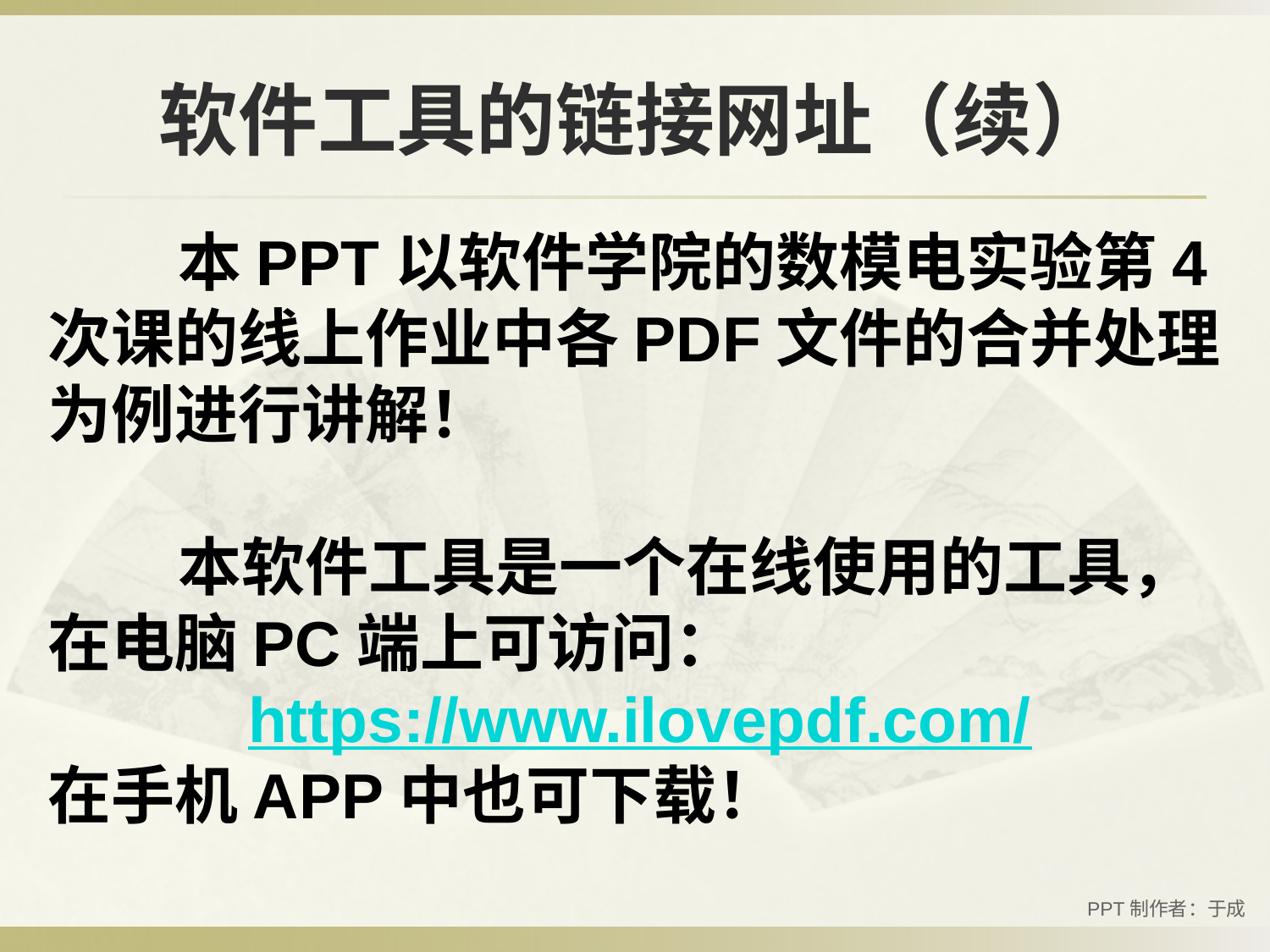

# 软件工具的链接网址（续）
        本PPT以软件学院的数模电实验第4次课的线上作业中各PDF文件的合并处理为例进行讲解！

        本软件工具是一个在线使用的工具，在电脑PC端上可访问：
https://www.ilovepdf.com/
在手机APP中也可下载！
PPT制作者：于成